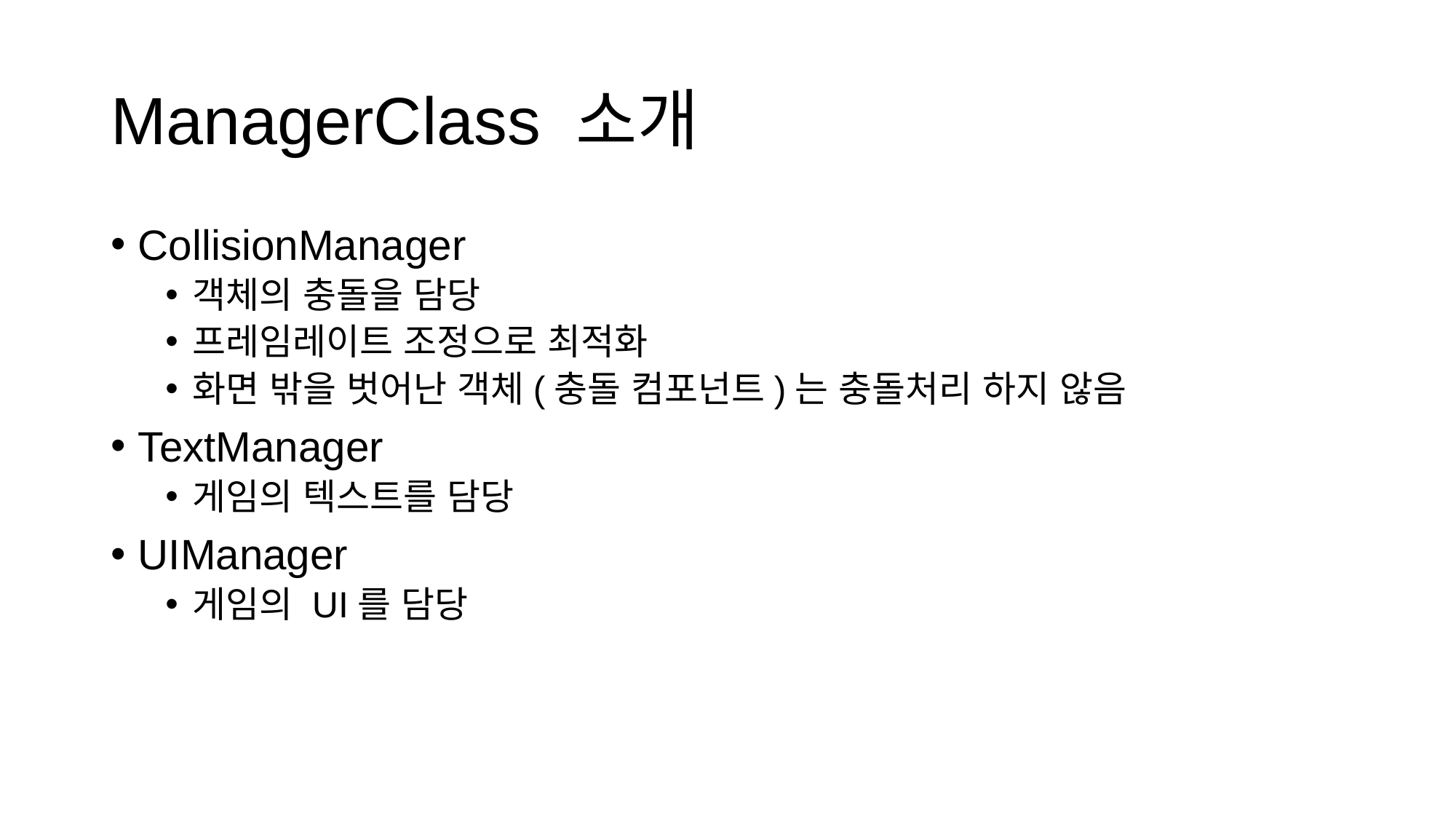

# ManagerClass 소개
CollisionManager
객체의 충돌을 담당
프레임레이트 조정으로 최적화
화면 밖을 벗어난 객체(충돌 컴포넌트)는 충돌처리 하지 않음
TextManager
게임의 텍스트를 담당
UIManager
게임의 UI를 담당